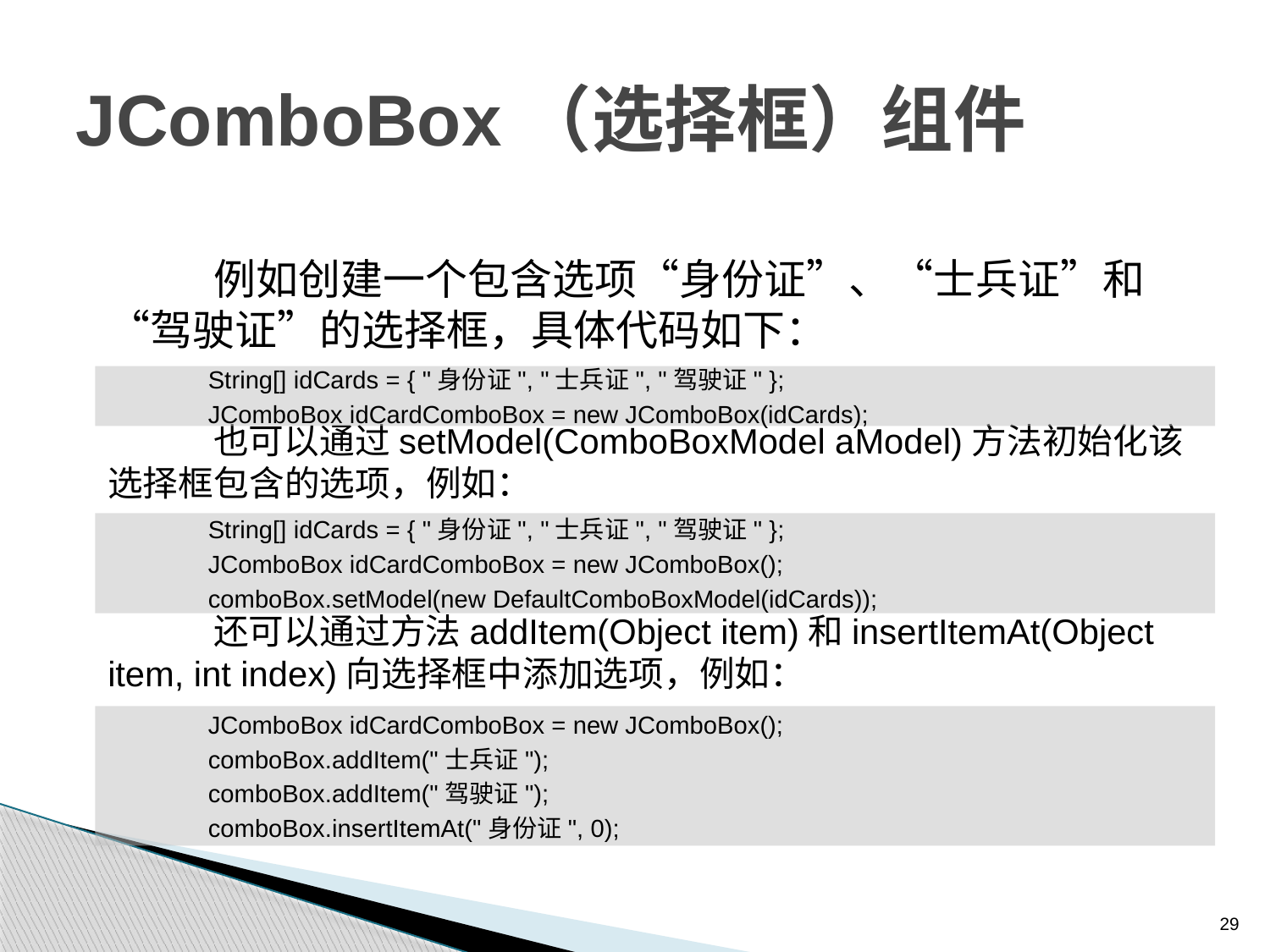

# JComboBox（选择框）组件
例如创建一个包含选项“身份证”、“士兵证”和“驾驶证”的选择框，具体代码如下：

也可以通过setModel(ComboBoxModel aModel)方法初始化该选择框包含的选项，例如：

还可以通过方法addItem(Object item)和insertItemAt(Object item, int index)向选择框中添加选项，例如：

String[] idCards = { "身份证", "士兵证", "驾驶证" };
JComboBox idCardComboBox = new JComboBox(idCards);
String[] idCards = { "身份证", "士兵证", "驾驶证" };
JComboBox idCardComboBox = new JComboBox();
comboBox.setModel(new DefaultComboBoxModel(idCards));
JComboBox idCardComboBox = new JComboBox();
comboBox.addItem("士兵证");
comboBox.addItem("驾驶证");
comboBox.insertItemAt("身份证", 0);
29